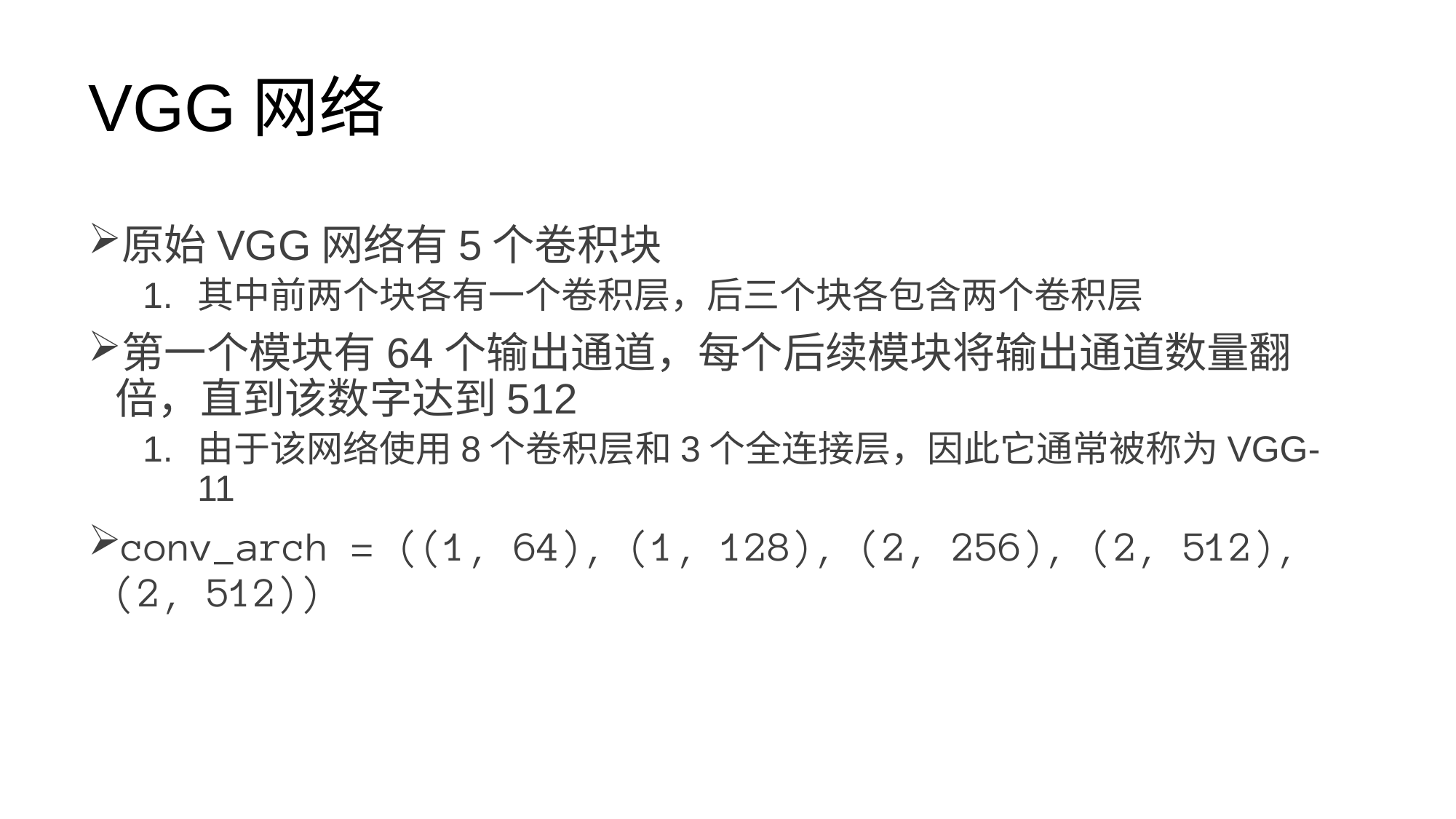

# VGG网络
原始VGG网络有5个卷积块
其中前两个块各有一个卷积层，后三个块各包含两个卷积层
第一个模块有64个输出通道，每个后续模块将输出通道数量翻倍，直到该数字达到512
由于该网络使用8个卷积层和3个全连接层，因此它通常被称为VGG-11
conv_arch = ((1, 64), (1, 128), (2, 256), (2, 512), (2, 512))